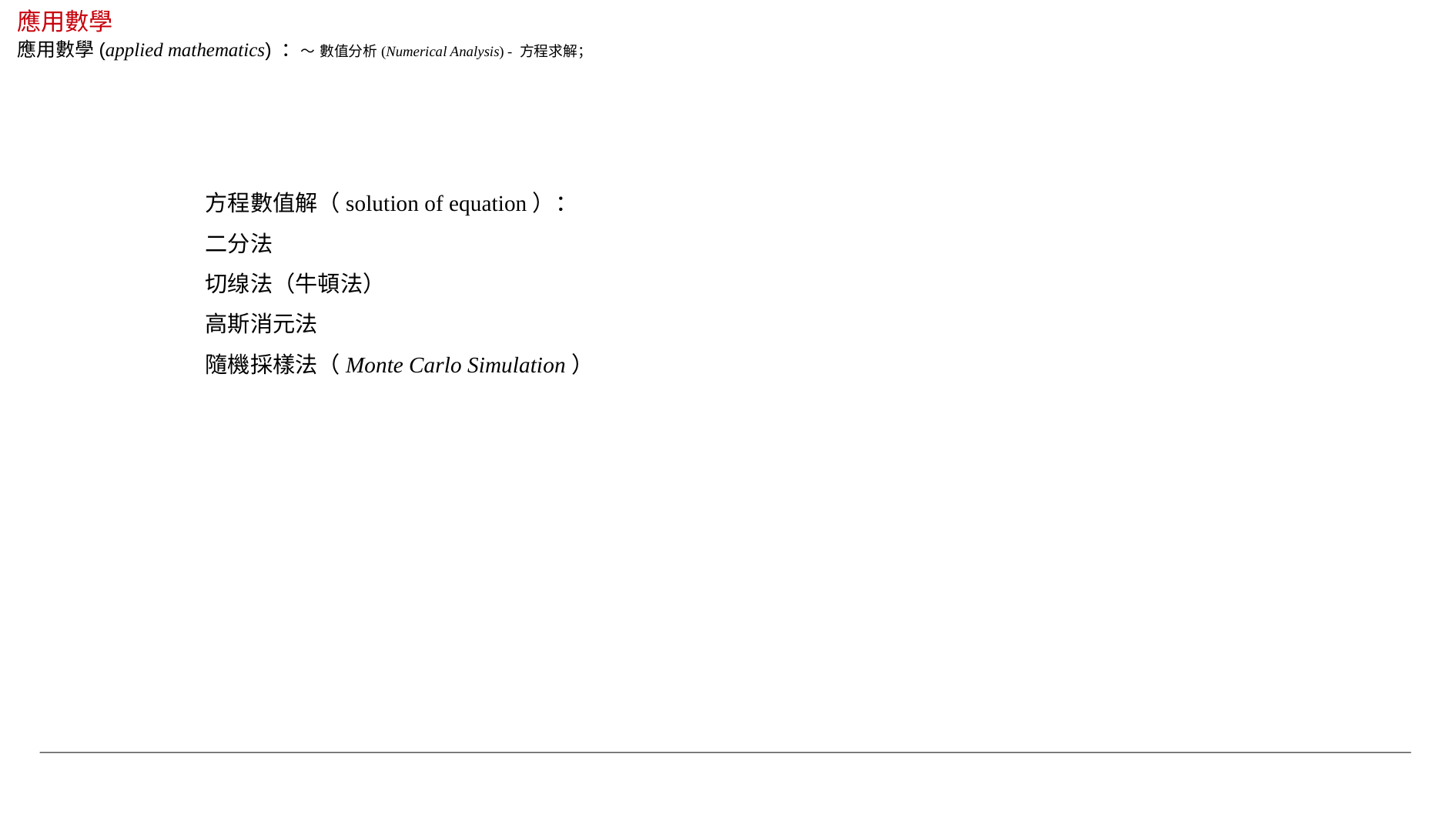

應用數學
應用數學(applied mathematics) ：～ 數值分析(Numerical Analysis) - 方程求解；
方程數值解（solution of equation）：
二分法
切缐法（牛頓法）
高斯消元法
隨機採樣法（Monte Carlo Simulation）